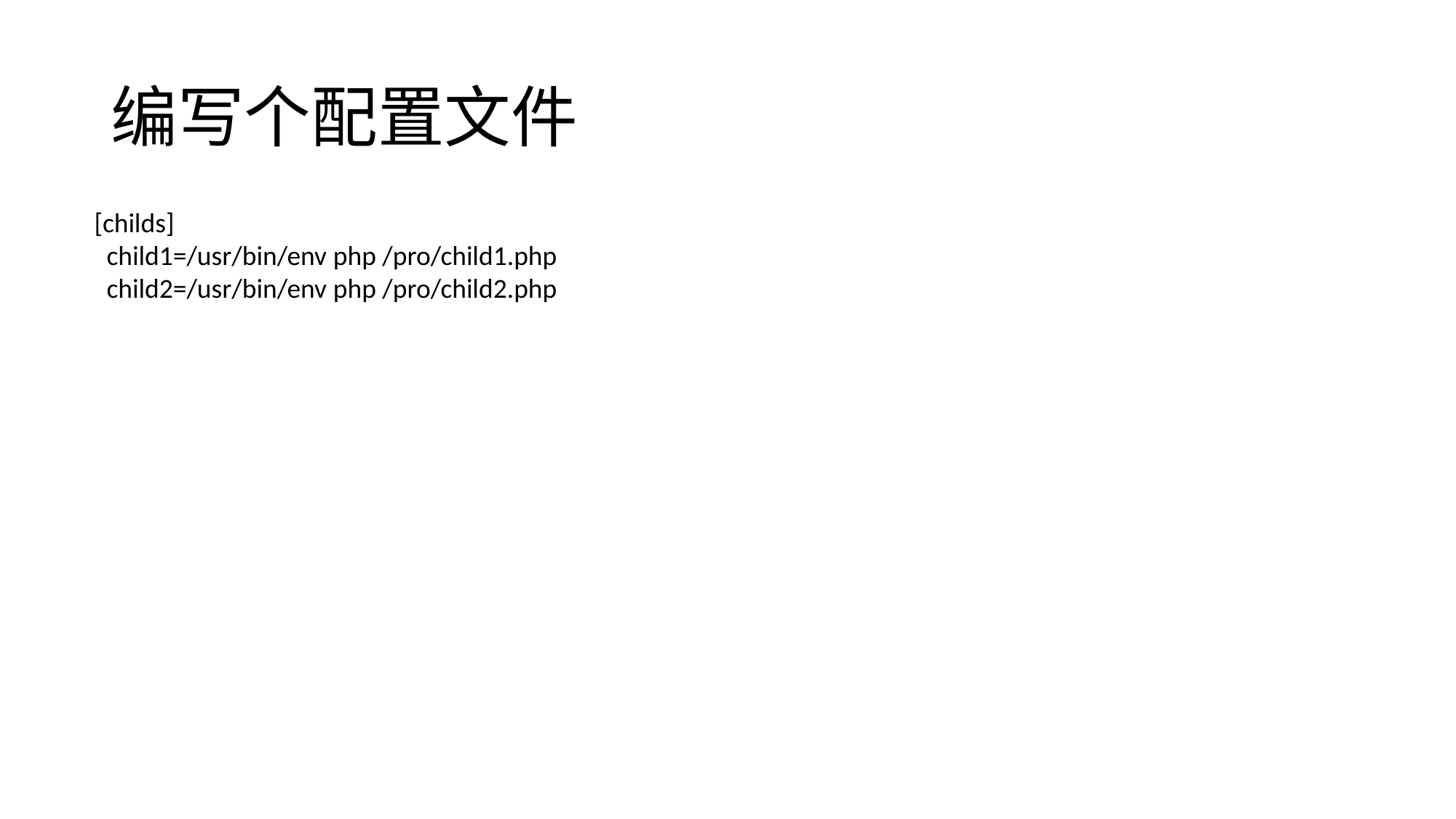

# 编写个配置文件
[childs]
  child1=/usr/bin/env php /pro/child1.php
  child2=/usr/bin/env php /pro/child2.php